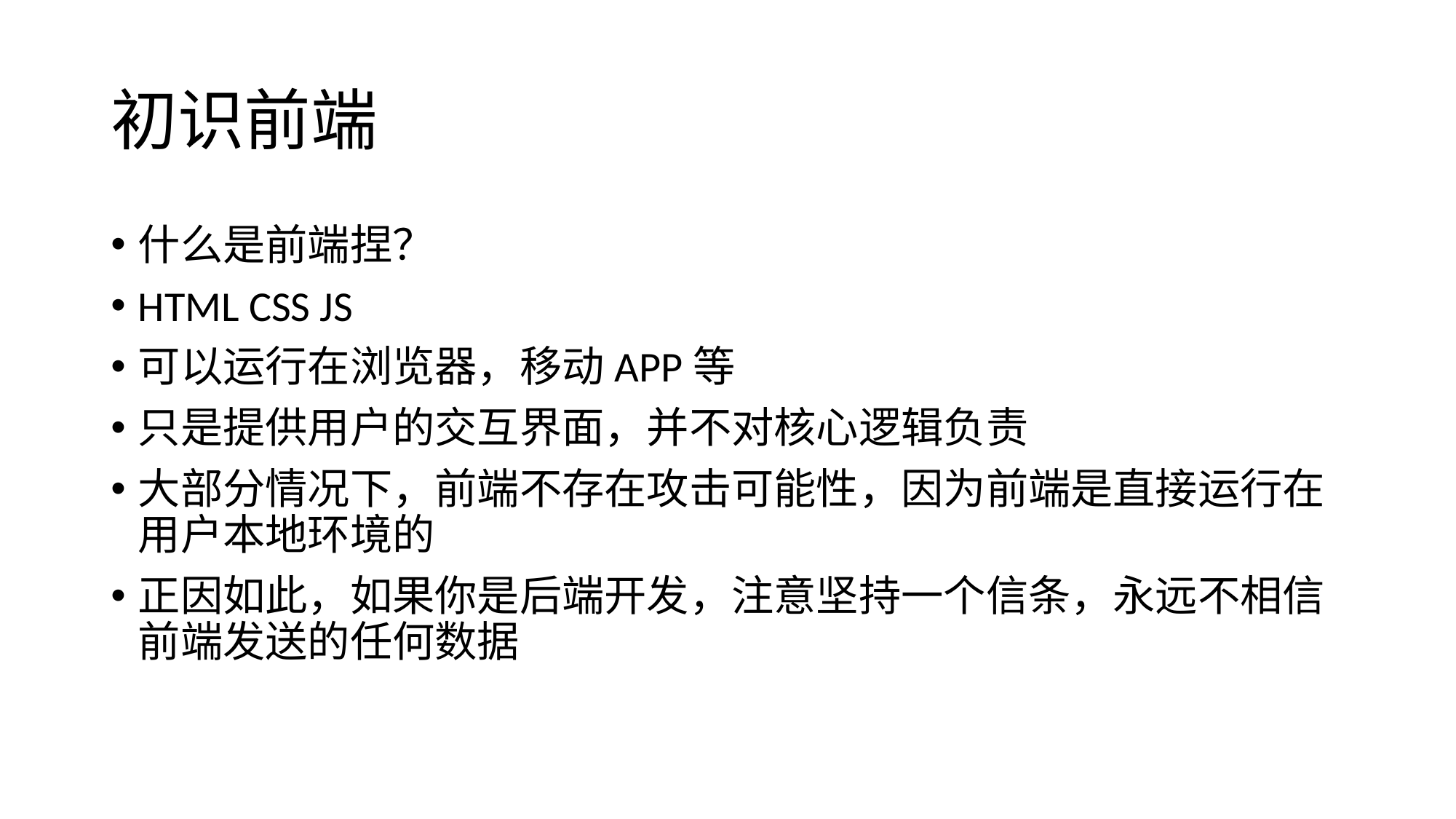

# 初识前端
什么是前端捏？
HTML CSS JS
可以运行在浏览器，移动APP等
只是提供用户的交互界面，并不对核心逻辑负责
大部分情况下，前端不存在攻击可能性，因为前端是直接运行在用户本地环境的
正因如此，如果你是后端开发，注意坚持一个信条，永远不相信前端发送的任何数据